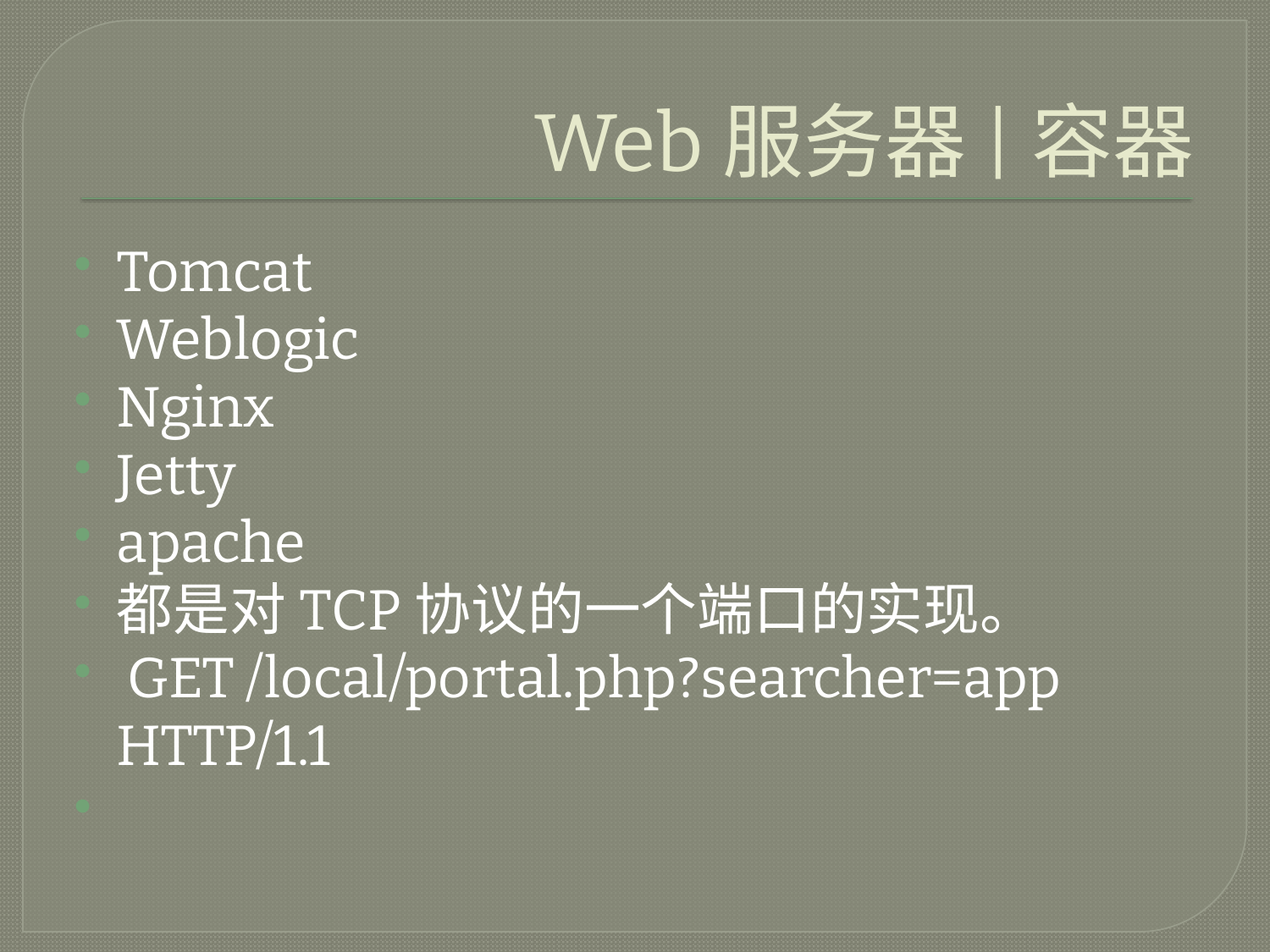

# Web服务器|容器
Tomcat
Weblogic
Nginx
Jetty
apache
都是对TCP协议的一个端口的实现。
 GET /local/portal.php?searcher=app HTTP/1.1